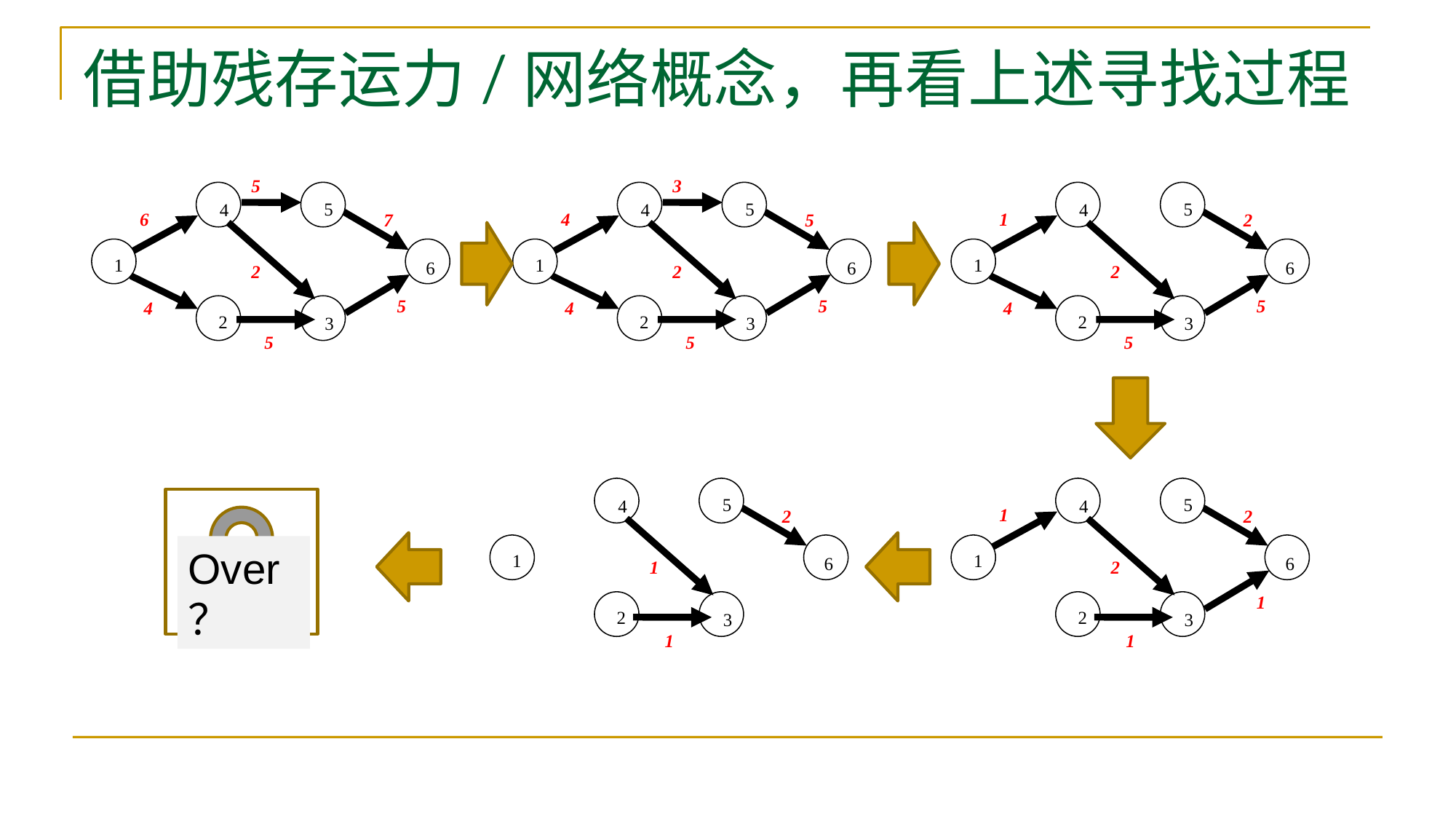

# 借助残存运力/网络概念，再看上述寻找过程
5

5
4
6

7

1
6
2

5
4

2
3

5
3

5
4
4

5

1
6
2

5
4

2
3

5

5
4
1
2

1
6
2

5
4

2
3

5

5
4
2

1
6
1

2
3

1

5
4
1
2

1
6
2

1

2
3

1

Over？